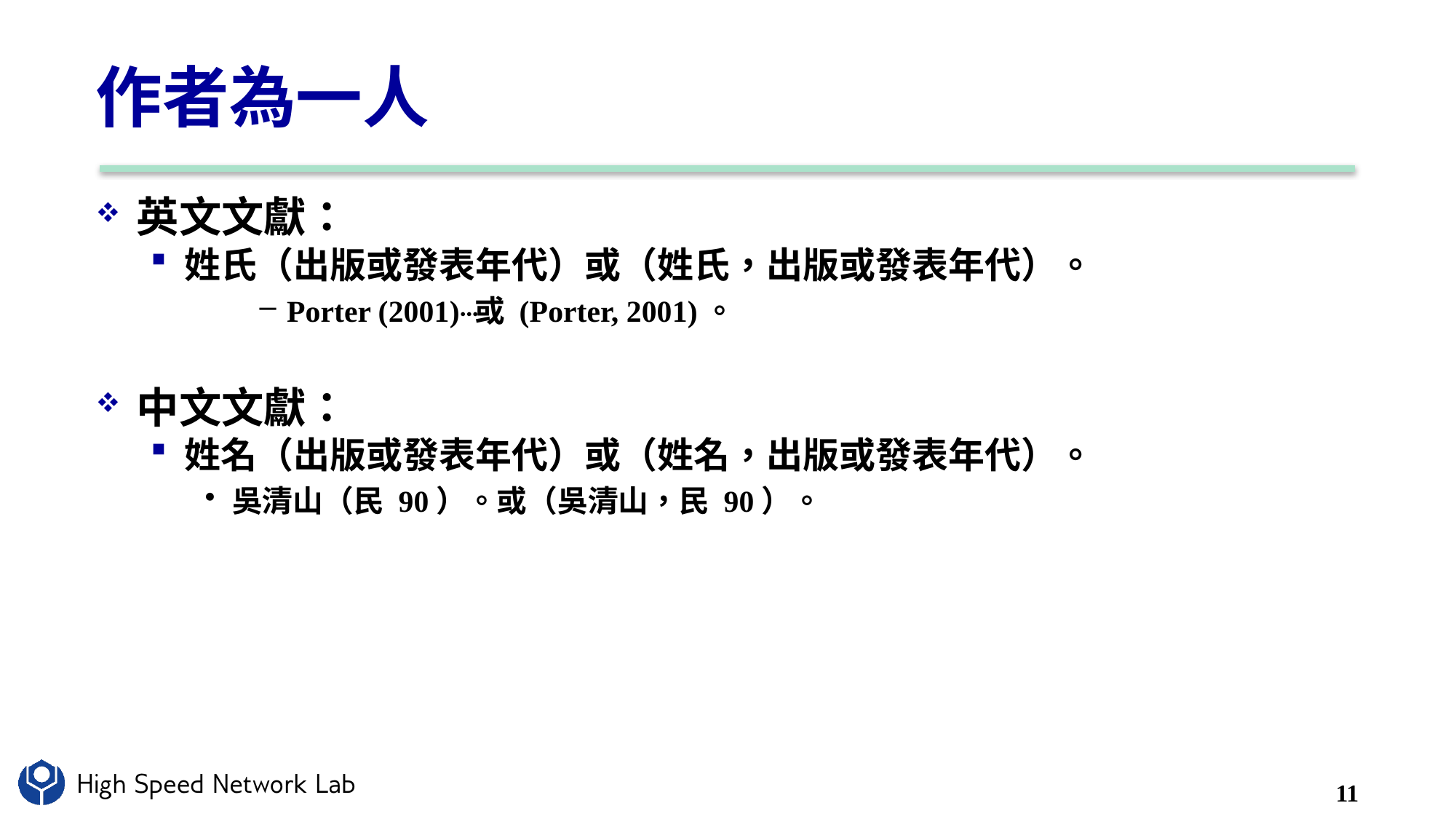

# 作者為一人
英文文獻：
姓氏（出版或發表年代）或（姓氏，出版或發表年代）。
Porter (2001)⋯或 (Porter, 2001)。

中文文獻：
姓名（出版或發表年代）或（姓名，出版或發表年代）。
吳清山（民 90）。或（吳清山，民 90）。
11